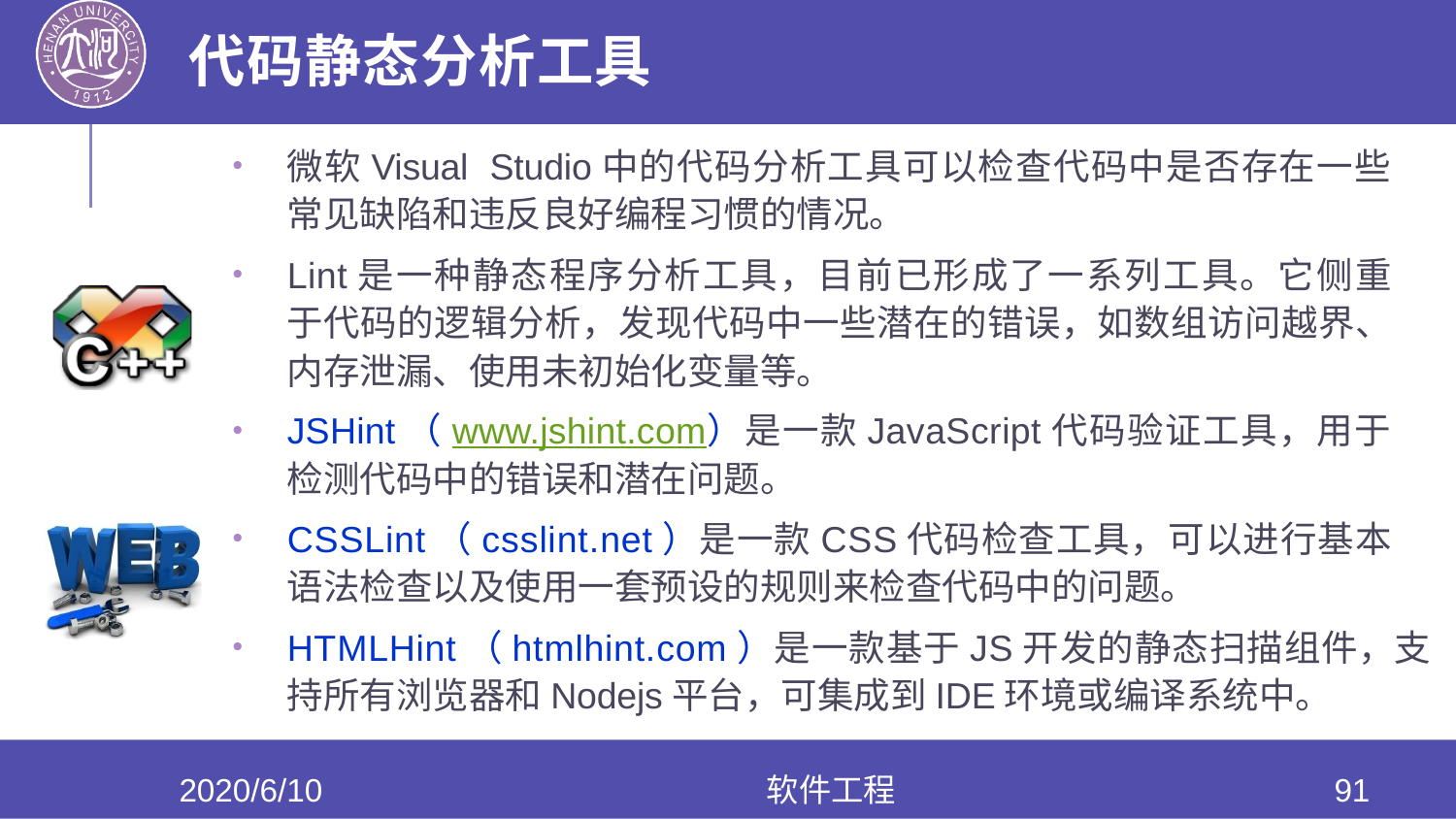

# 代码静态分析工具
微软Visual Studio中的代码分析工具可以检查代码中是否存在一些常见缺陷和违反良好编程习惯的情况。
Lint是一种静态程序分析工具，目前已形成了一系列工具。它侧重于代码的逻辑分析，发现代码中一些潜在的错误，如数组访问越界、内存泄漏、使用未初始化变量等。
JSHint（www.jshint.com）是一款JavaScript代码验证工具，用于检测代码中的错误和潜在问题。
CSSLint（csslint.net）是一款CSS代码检查工具，可以进行基本语法检查以及使用一套预设的规则来检查代码中的问题。
HTMLHint（htmlhint.com）是一款基于JS开发的静态扫描组件，支持所有浏览器和Nodejs平台，可集成到IDE环境或编译系统中。

2020/6/10
软件工程
91